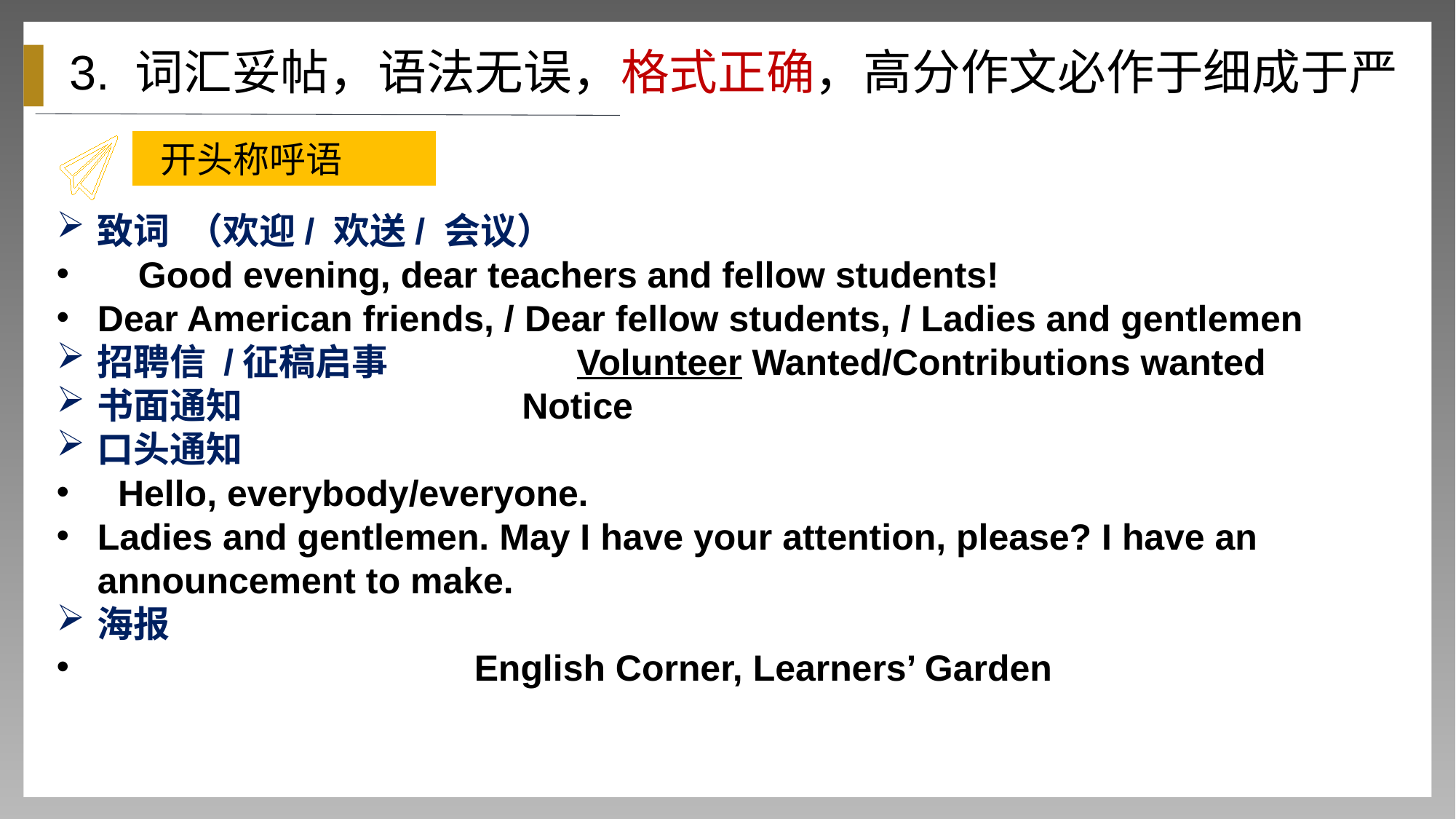

3. 词汇妥帖，语法无误，格式正确，高分作文必作于细成于严

 开头称呼语
致词  （欢迎/ 欢送/ 会议）
    Good evening, dear teachers and fellow students!
Dear American friends, / Dear fellow students, / Ladies and gentlemen
招聘信 /征稿启事                      Volunteer Wanted/Contributions wanted
书面通知                                 Notice
口头通知
  Hello, everybody/everyone.
Ladies and gentlemen. May I have your attention, please? I have an announcement to make.
海报
                                     English Corner, Learners’ Garden